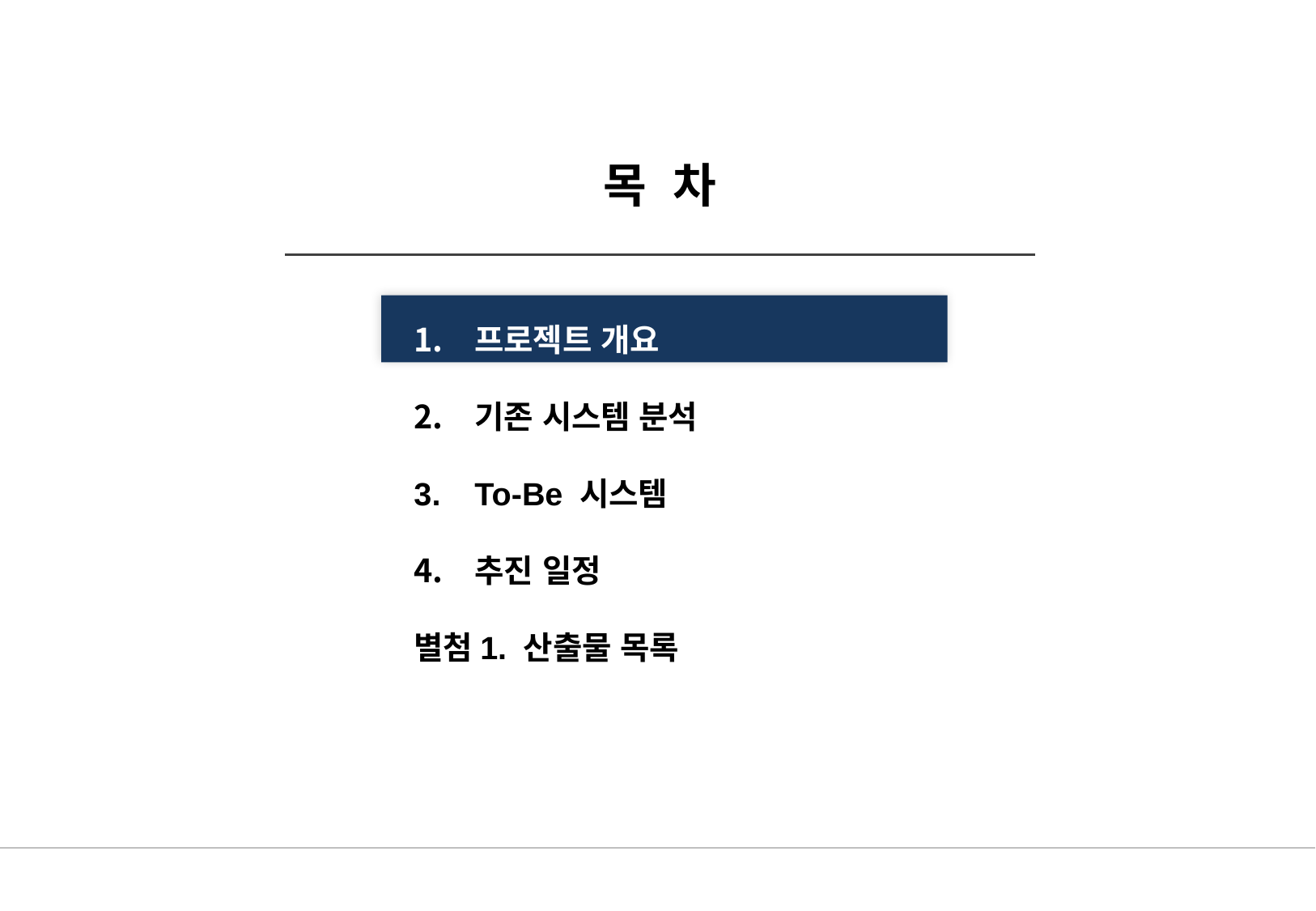

목  차
프로젝트 개요
기존 시스템 분석
To-Be 시스템
추진 일정
별첨1. 산출물 목록